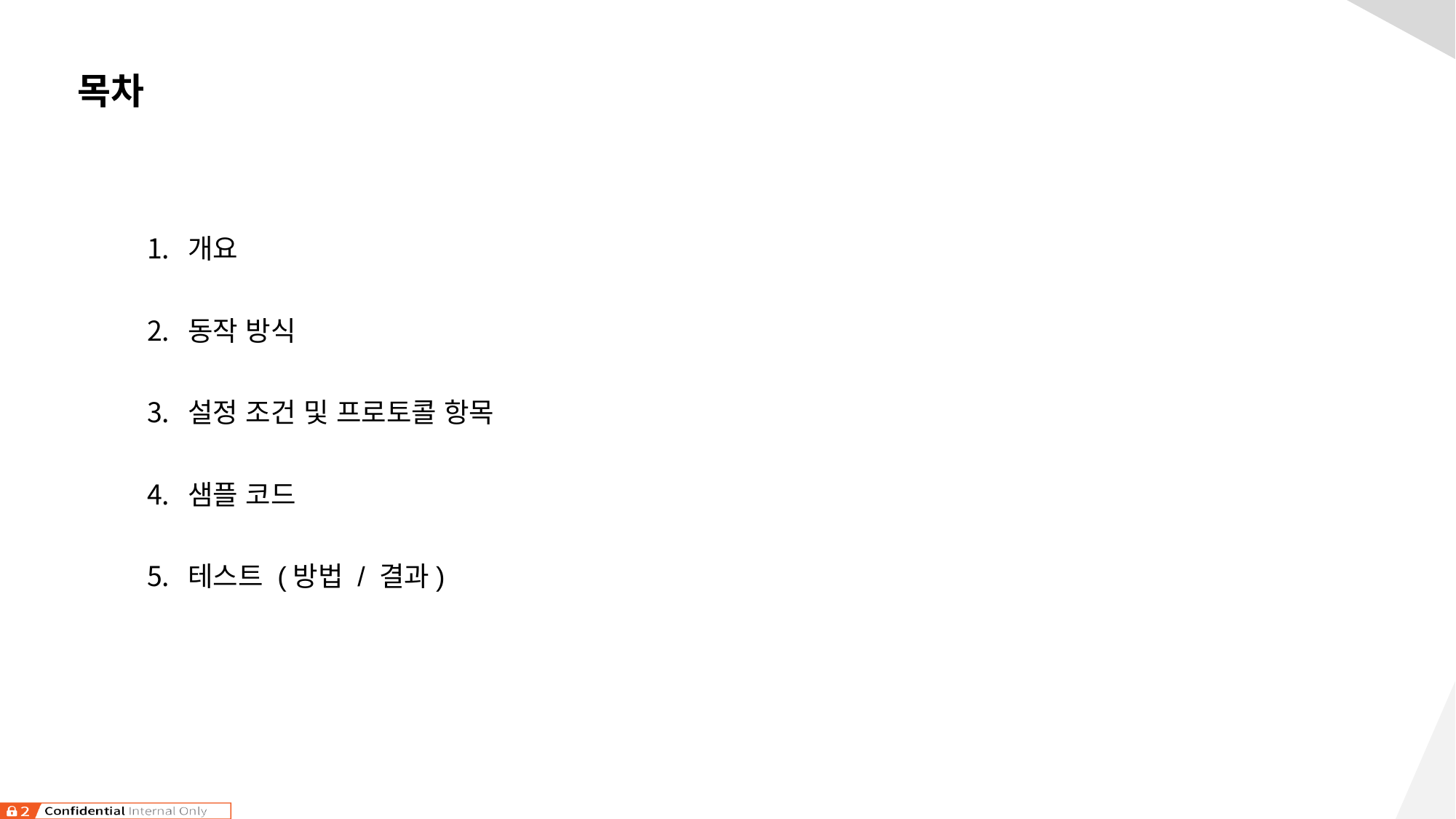

목차
개요
동작 방식
설정 조건 및 프로토콜 항목
샘플 코드
테스트 (방법 / 결과)